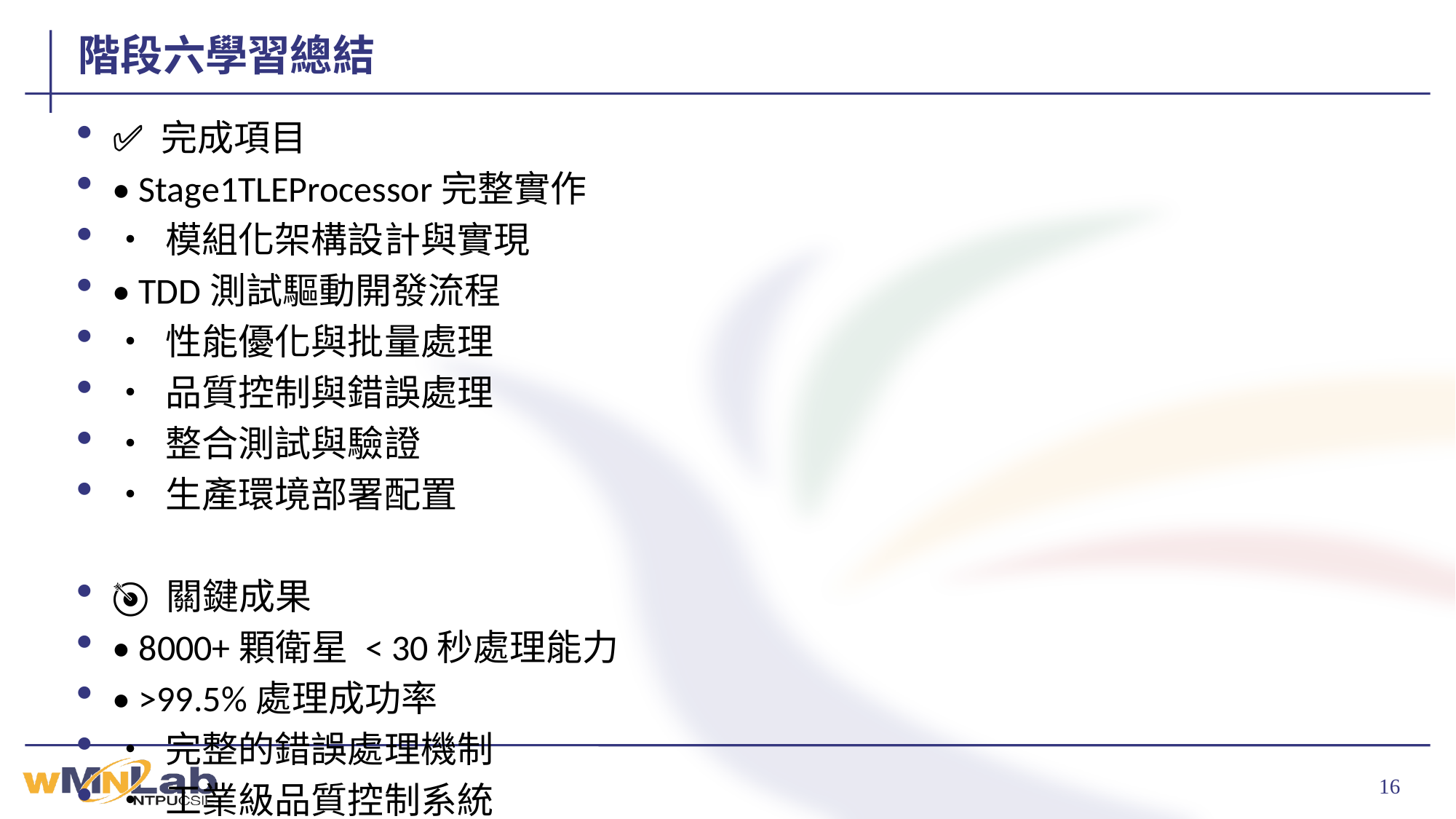

# 階段六學習總結
✅ 完成項目
• Stage1TLEProcessor完整實作
• 模組化架構設計與實現
• TDD測試驅動開發流程
• 性能優化與批量處理
• 品質控制與錯誤處理
• 整合測試與驗證
• 生產環境部署配置

🎯 關鍵成果
• 8000+顆衛星 < 30秒處理能力
• >99.5%處理成功率
• 完整的錯誤處理機制
• 工業級品質控制系統

📚 下一階段預告
階段七：數據驗證和品質控制
• 多層級驗證體系
• 精度比較方法
• 品質監控系統
• 學術標準驗證